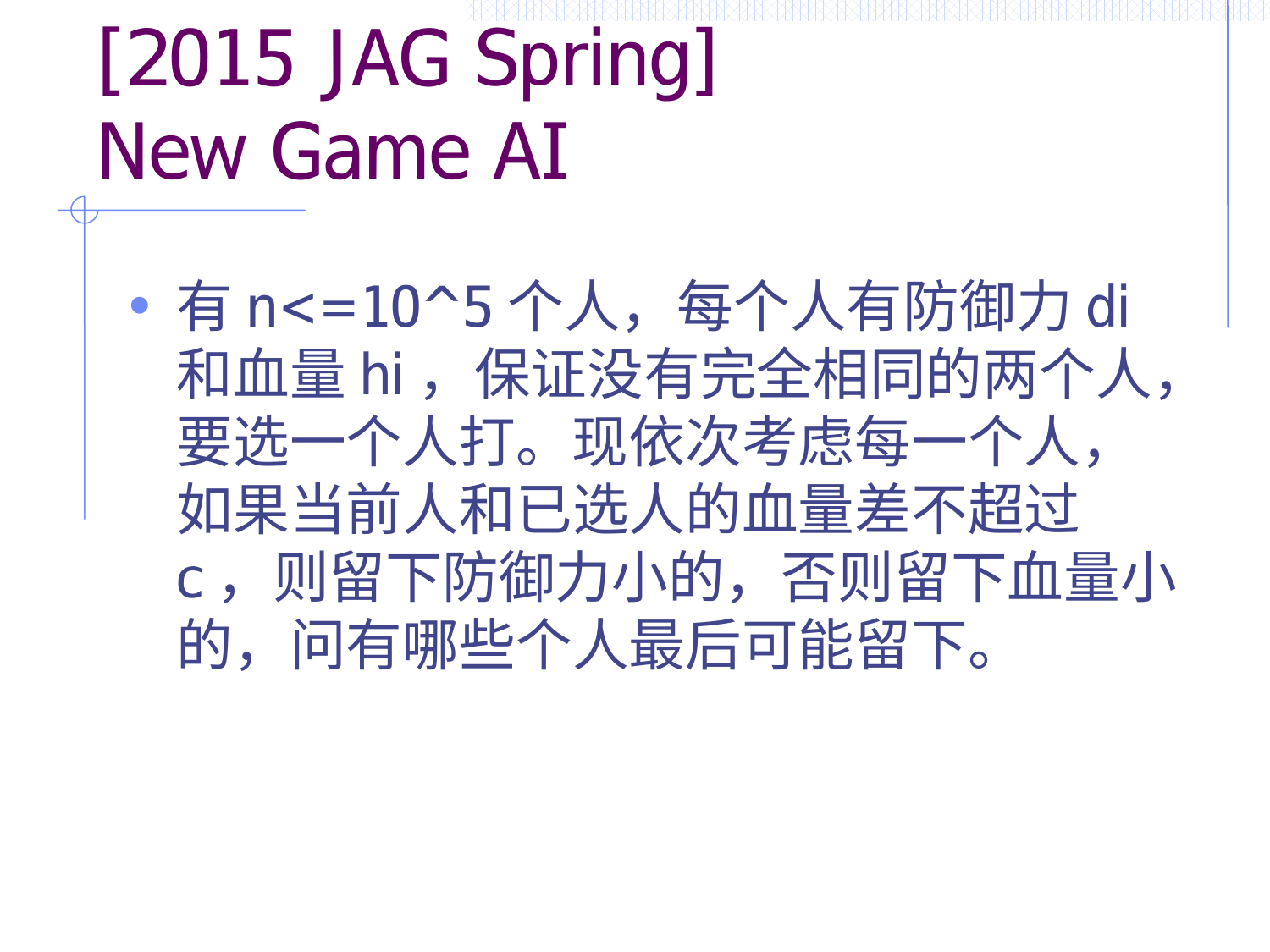

# [2015 JAG Spring] New Game AI
有n<=10^5个人，每个人有防御力di和血量hi，保证没有完全相同的两个人，要选一个人打。现依次考虑每一个人，如果当前人和已选人的血量差不超过c，则留下防御力小的，否则留下血量小的，问有哪些个人最后可能留下。